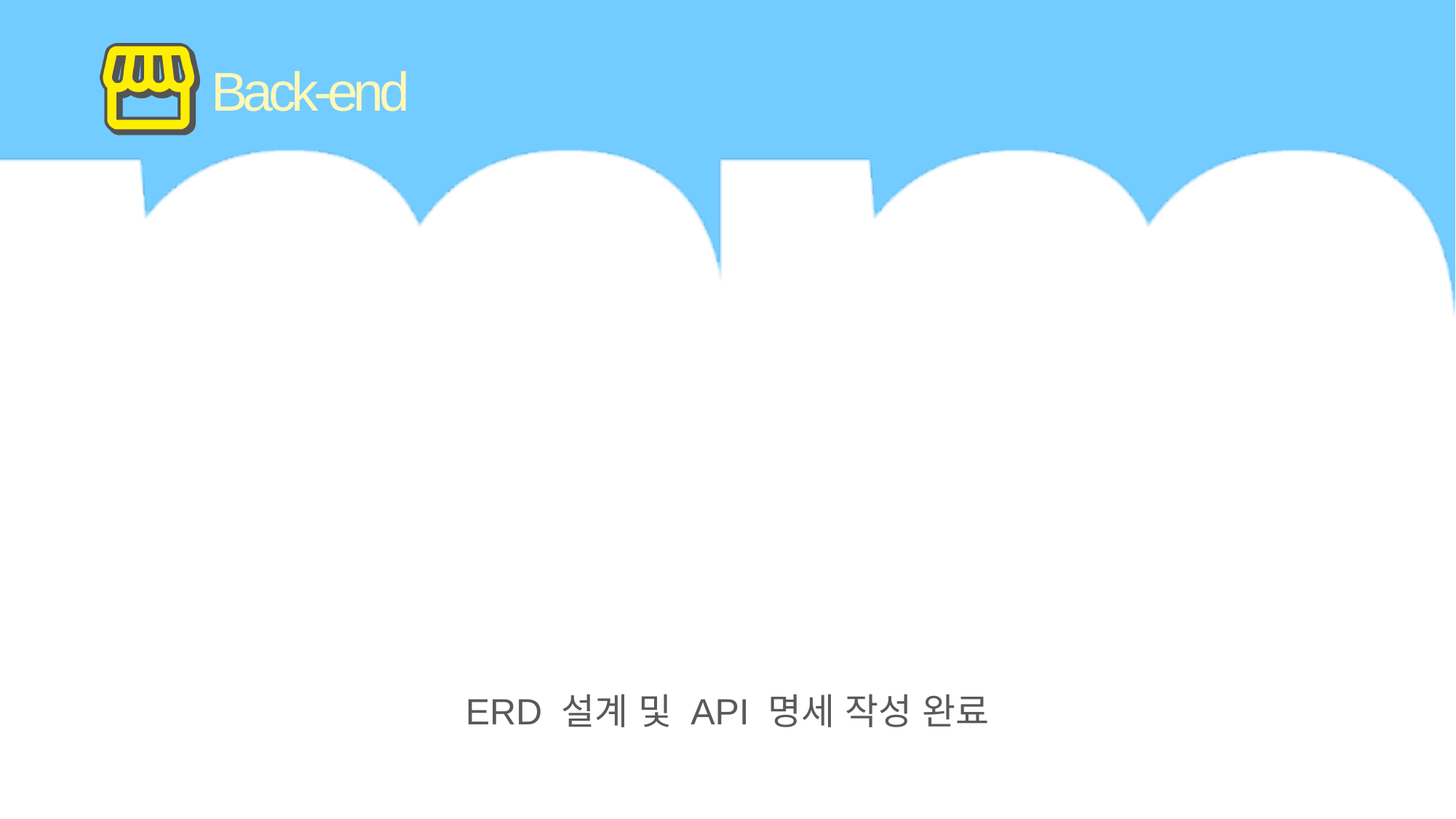

# Back-end
ERD 설계 및 API 명세 작성 완료